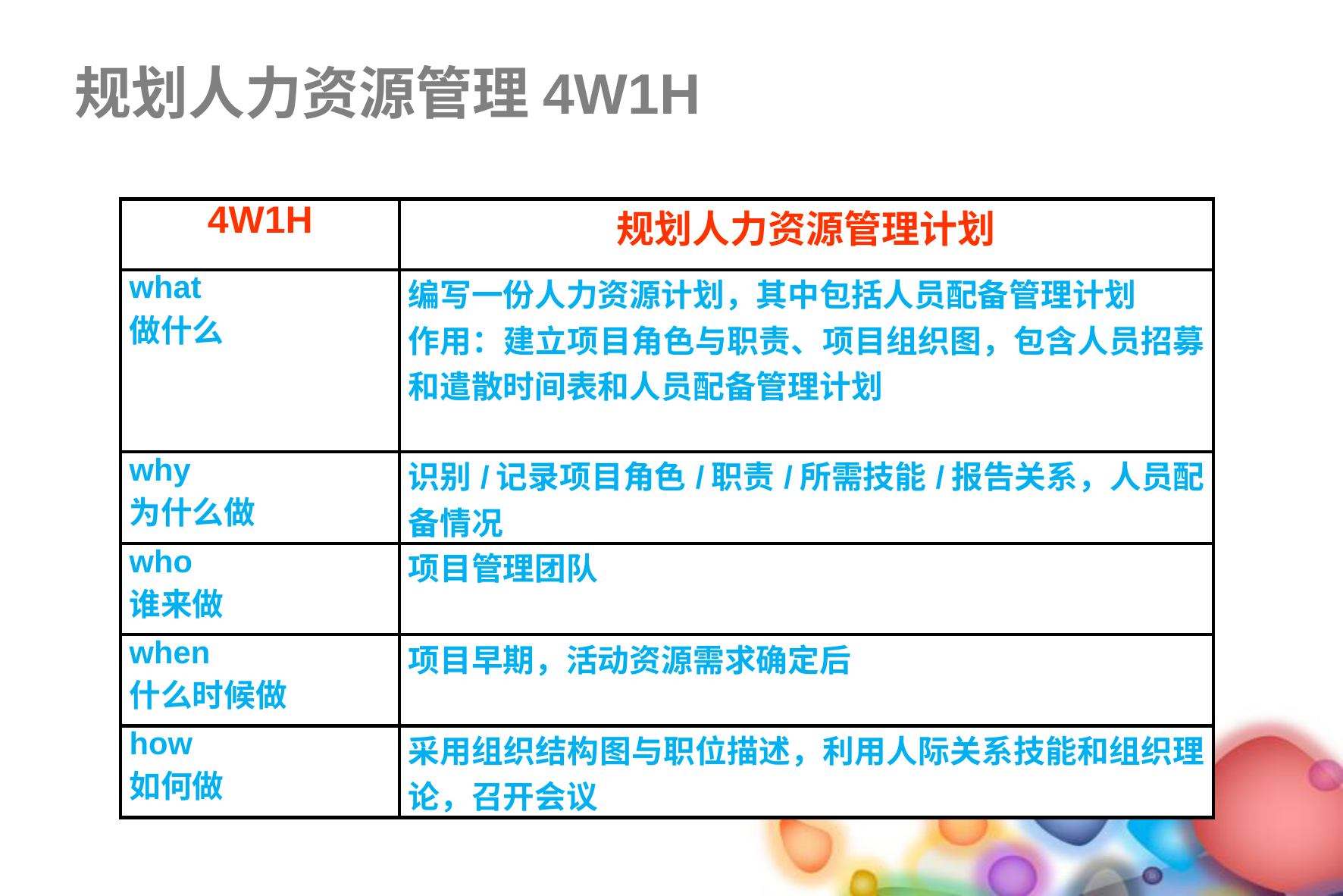

规划人力资源管理4W1H
| 4W1H | 规划人力资源管理计划 |
| --- | --- |
| what 做什么 | 编写一份人力资源计划，其中包括人员配备管理计划 作用：建立项目角色与职责、项目组织图，包含人员招募和遣散时间表和人员配备管理计划 |
| why 为什么做 | 识别/记录项目角色/职责/所需技能/报告关系，人员配备情况 |
| who 谁来做 | 项目管理团队 |
| when 什么时候做 | 项目早期，活动资源需求确定后 |
| how 如何做 | 采用组织结构图与职位描述，利用人际关系技能和组织理论，召开会议 |